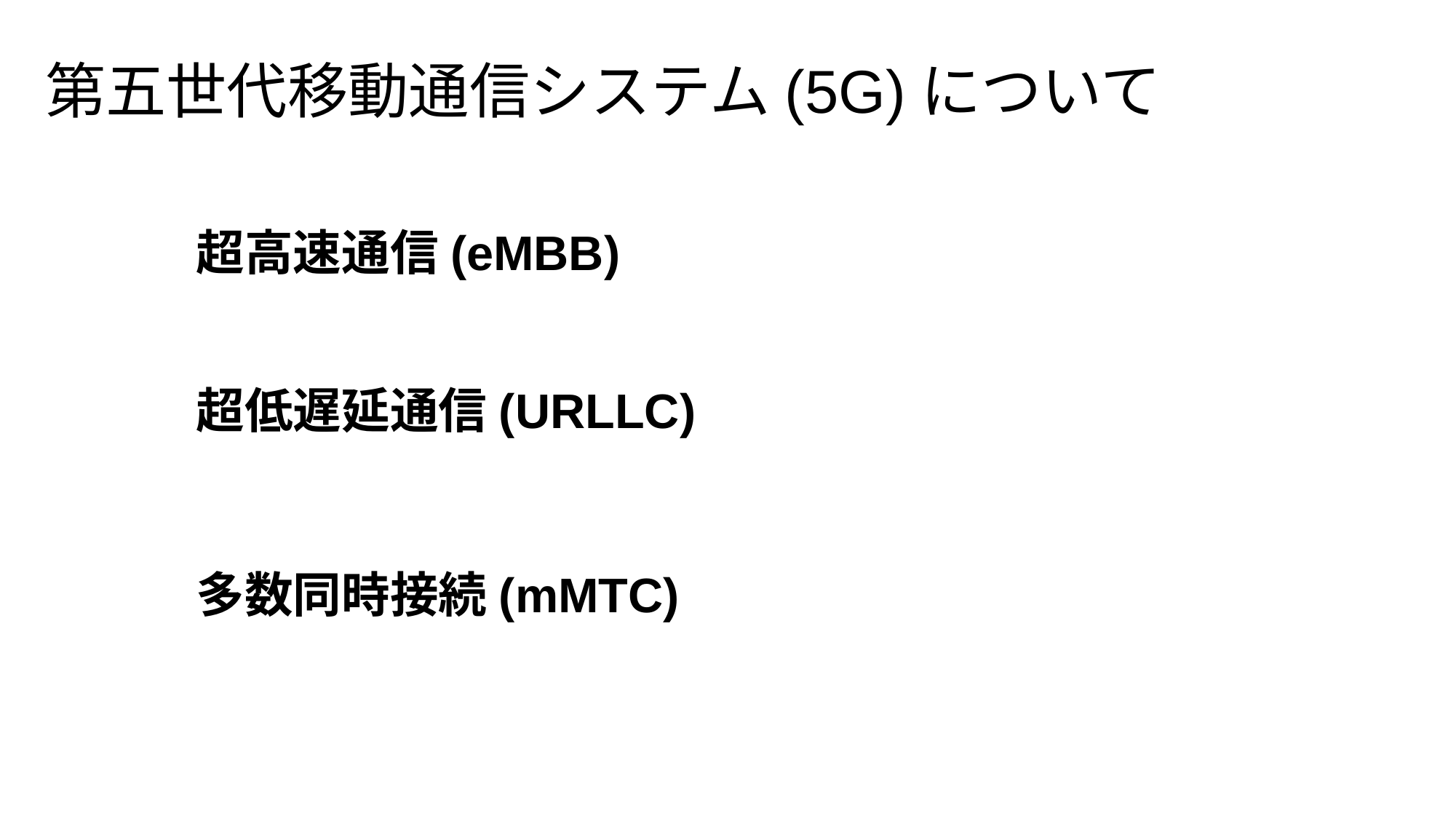

第五世代移動通信システム(5G)について
超高速通信(eMBB)
超低遅延通信(URLLC)
多数同時接続(mMTC)